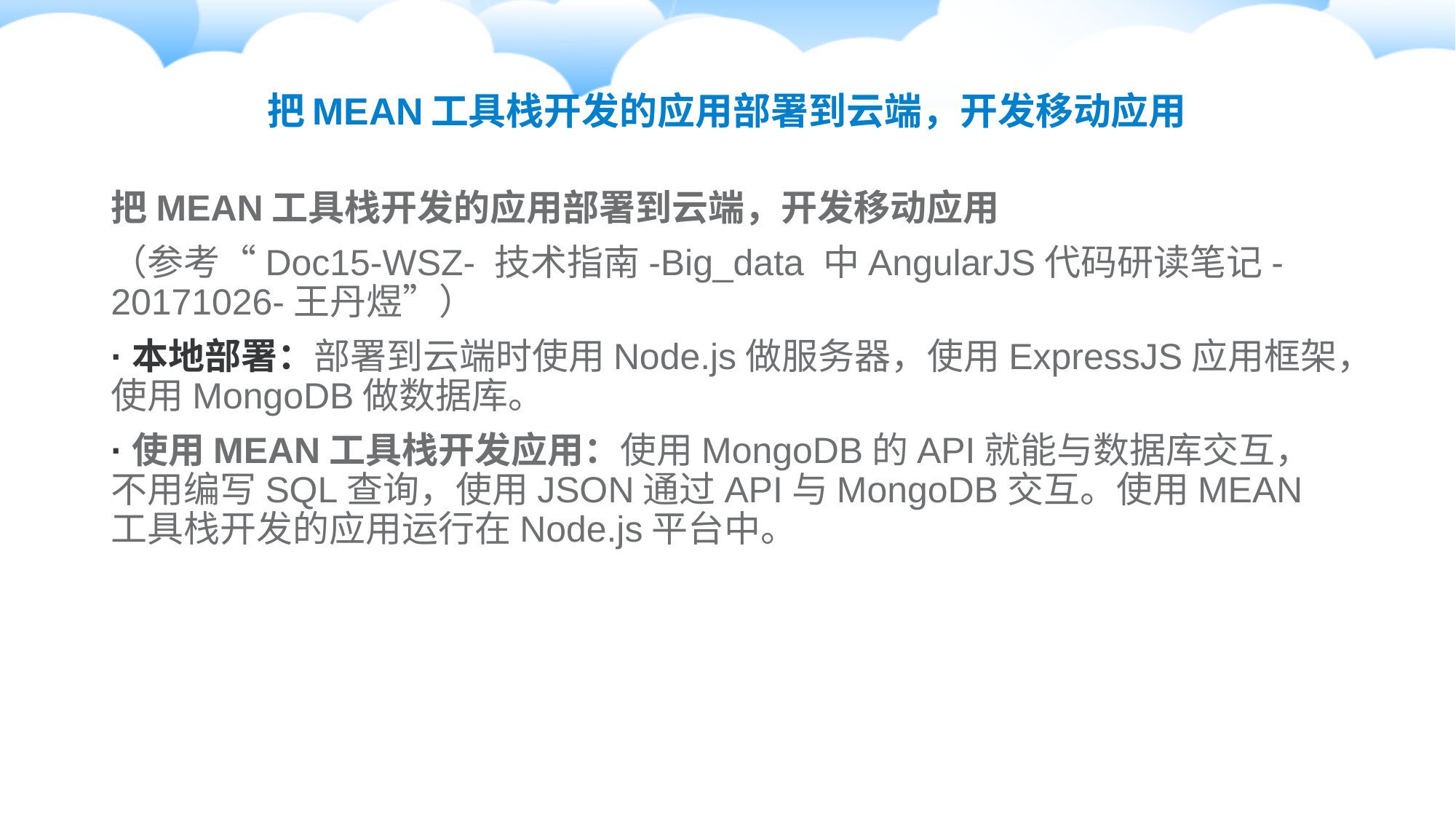

# 把MEAN工具栈开发的应用部署到云端，开发移动应用
把MEAN工具栈开发的应用部署到云端，开发移动应用
（参考“Doc15-WSZ- 技术指南-Big_data 中AngularJS代码研读笔记-20171026-王丹煜”）
·本地部署：部署到云端时使用Node.js做服务器，使用ExpressJS应用框架，使用MongoDB做数据库。
·使用MEAN工具栈开发应用：使用MongoDB的API就能与数据库交互，不用编写SQL查询，使用JSON通过API与MongoDB交互。使用MEAN工具栈开发的应用运行在Node.js平台中。